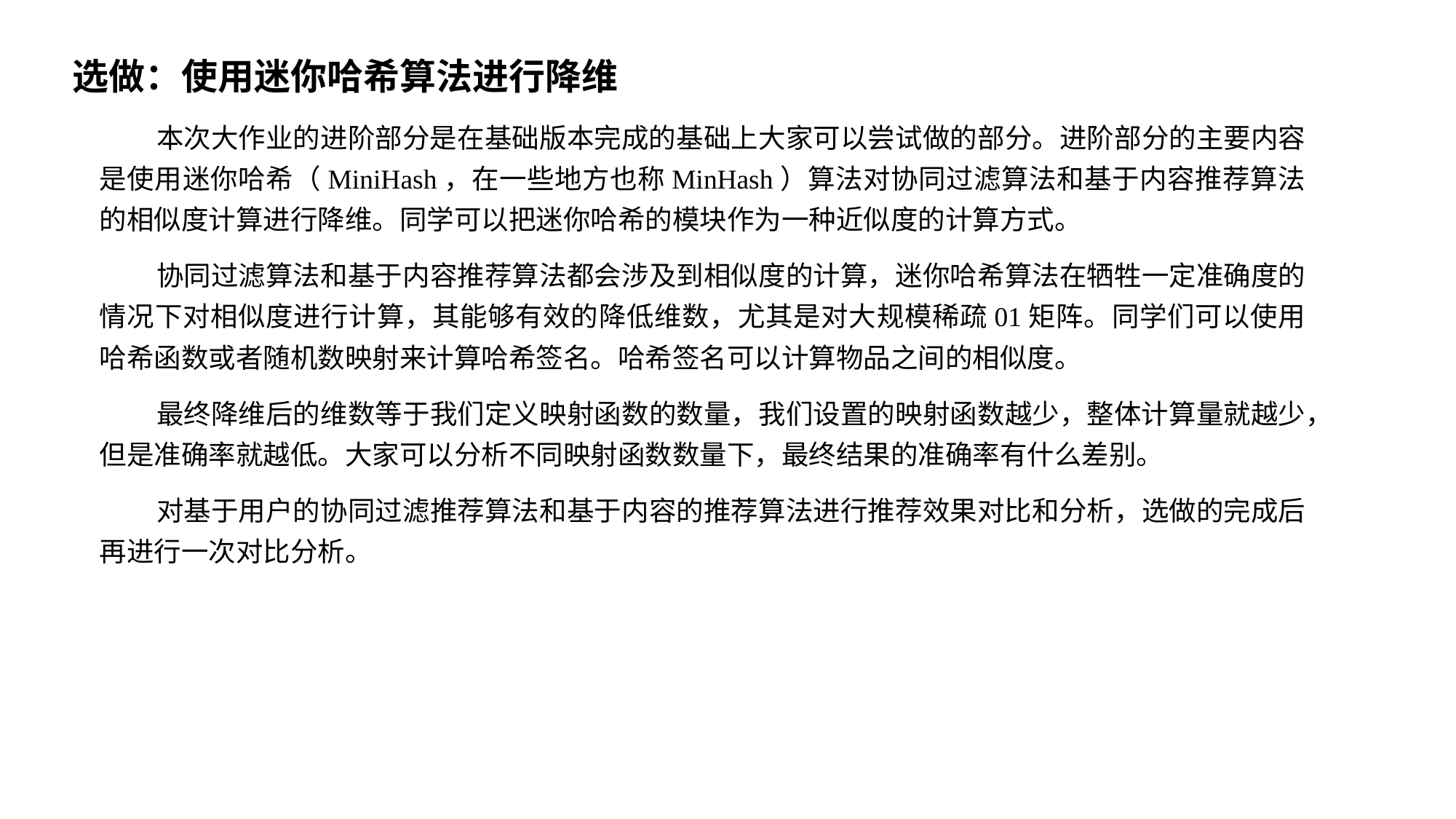

选做：使用迷你哈希算法进行降维
        本次大作业的进阶部分是在基础版本完成的基础上大家可以尝试做的部分。进阶部分的主要内容是使用迷你哈希（MiniHash，在一些地方也称MinHash）算法对协同过滤算法和基于内容推荐算法的相似度计算进行降维。同学可以把迷你哈希的模块作为一种近似度的计算方式。
        协同过滤算法和基于内容推荐算法都会涉及到相似度的计算，迷你哈希算法在牺牲一定准确度的情况下对相似度进行计算，其能够有效的降低维数，尤其是对大规模稀疏01矩阵。同学们可以使用哈希函数或者随机数映射来计算哈希签名。哈希签名可以计算物品之间的相似度。
        最终降维后的维数等于我们定义映射函数的数量，我们设置的映射函数越少，整体计算量就越少，但是准确率就越低。大家可以分析不同映射函数数量下，最终结果的准确率有什么差别。
        对基于用户的协同过滤推荐算法和基于内容的推荐算法进行推荐效果对比和分析，选做的完成后再进行一次对比分析。